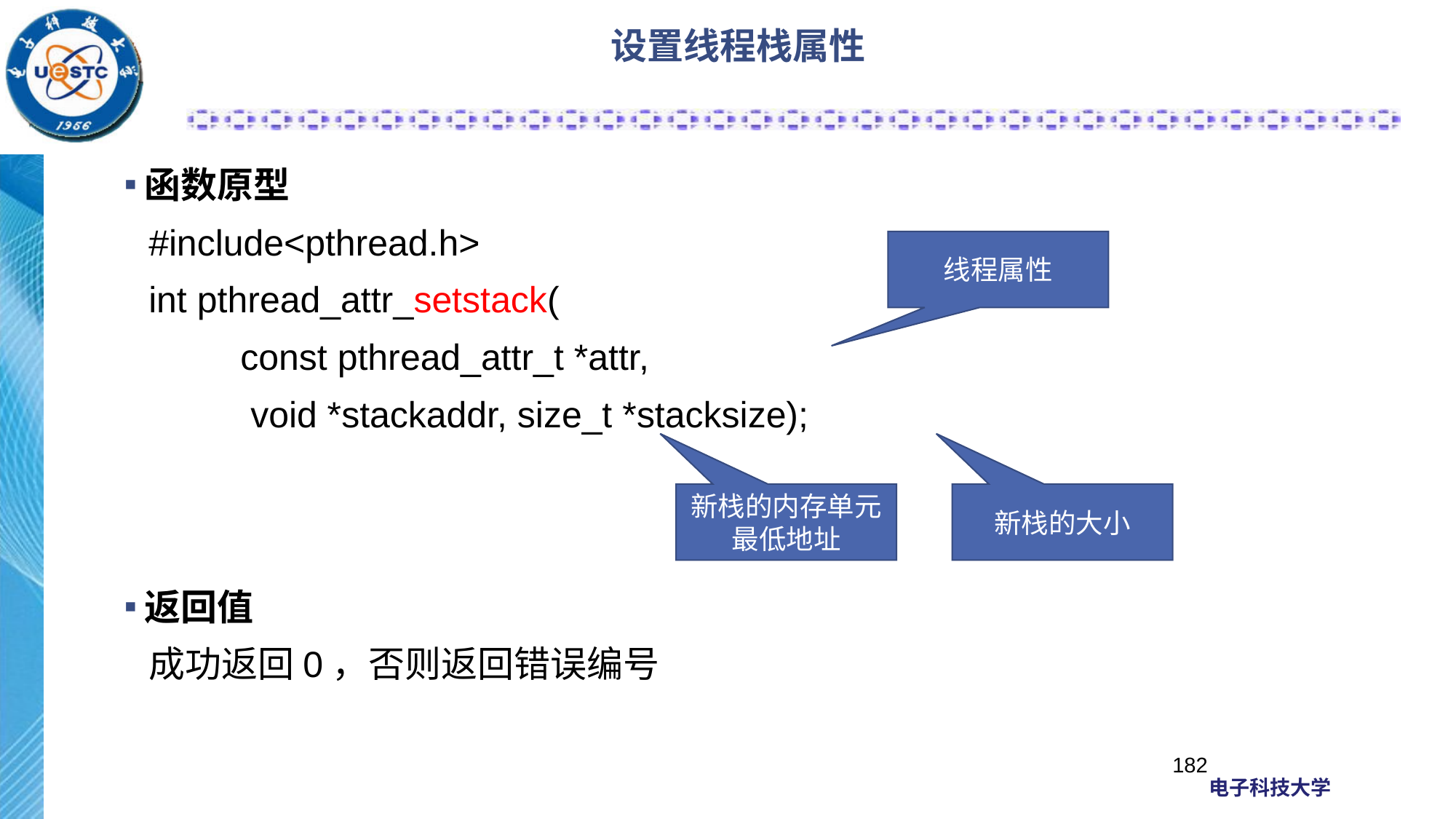

# 设置线程栈属性
函数原型
#include<pthread.h>
int pthread_attr_setstack(
         const pthread_attr_t *attr,
          void *stackaddr, size_t *stacksize);

返回值
成功返回0，否则返回错误编号
线程属性
新栈的内存单元最低地址
新栈的大小
182